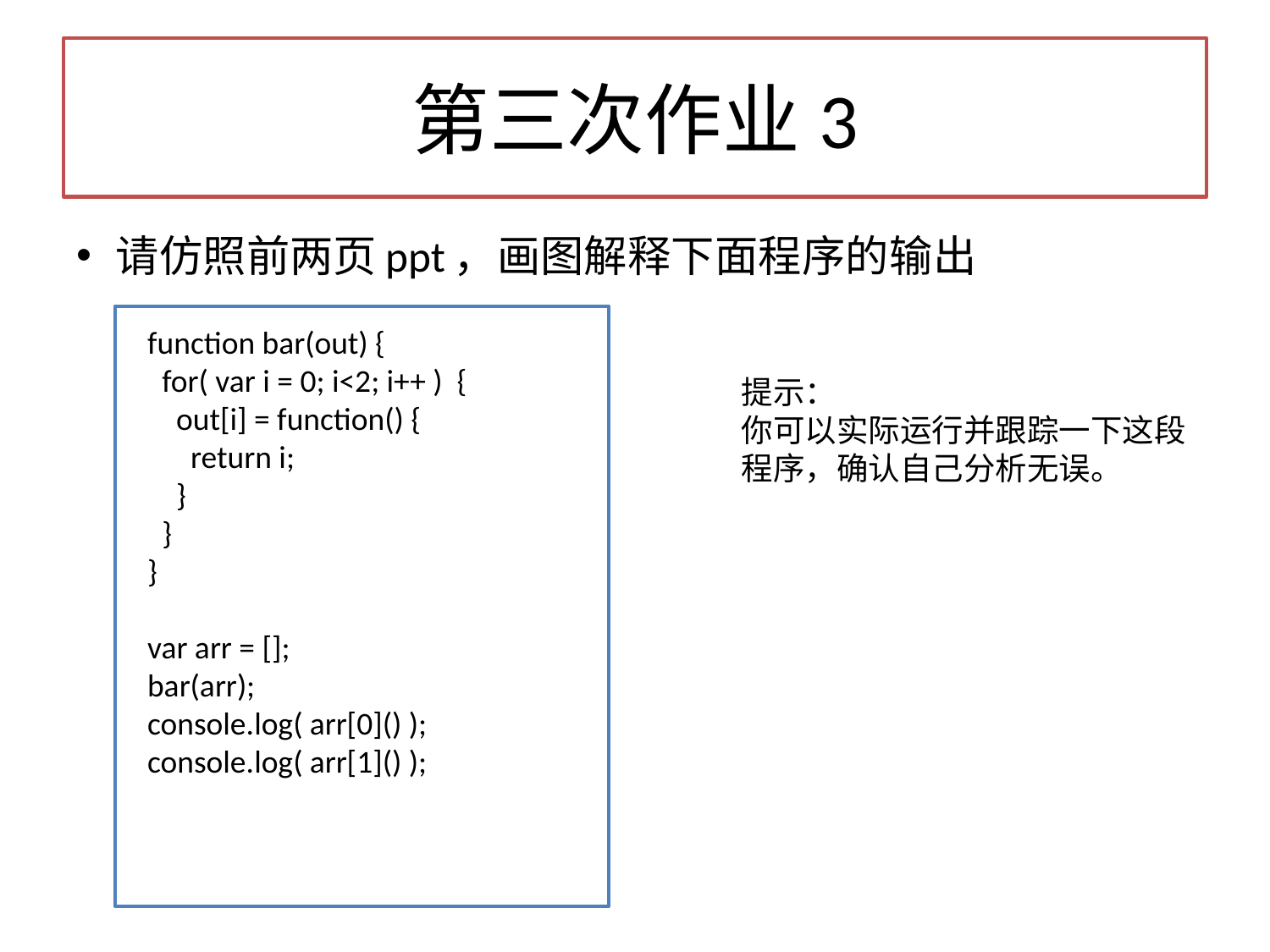

# 第三次作业3
请仿照前两页ppt，画图解释下面程序的输出

function bar(out) {
  for( var i = 0; i<2; i++ )  {
    out[i] = function() {
      return i;
    }
  }
}

var arr = [];
bar(arr);
console.log( arr[0]() );
console.log( arr[1]() );
提示：
你可以实际运行并跟踪一下这段程序，确认自己分析无误。